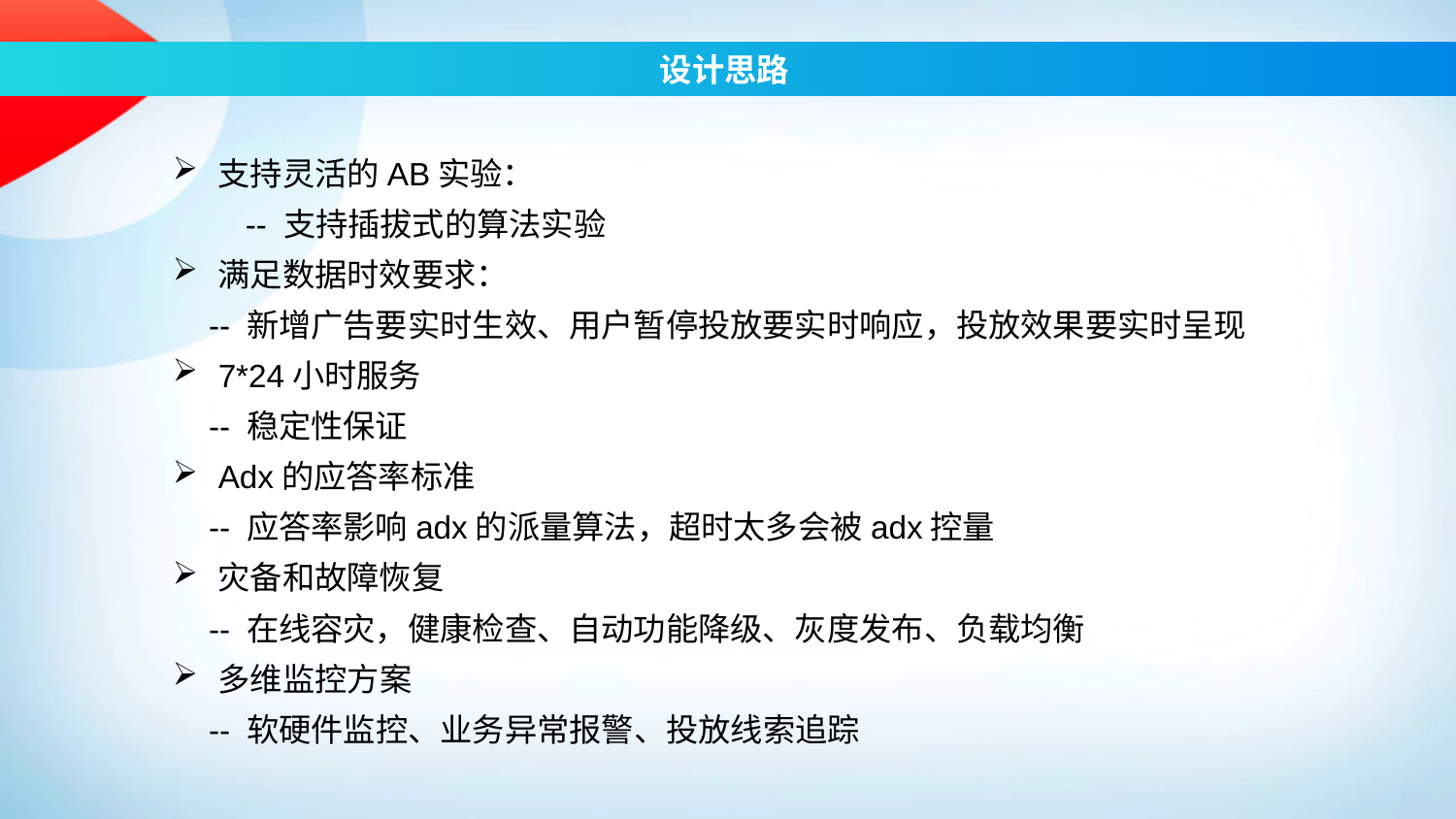

设计思路
支持灵活的AB实验：
-- 支持插拔式的算法实验
满足数据时效要求：
    -- 新增广告要实时生效、用户暂停投放要实时响应，投放效果要实时呈现
7*24小时服务
    -- 稳定性保证
Adx的应答率标准
    -- 应答率影响adx的派量算法，超时太多会被adx控量
灾备和故障恢复
    -- 在线容灾，健康检查、自动功能降级、灰度发布、负载均衡
多维监控方案
    -- 软硬件监控、业务异常报警、投放线索追踪